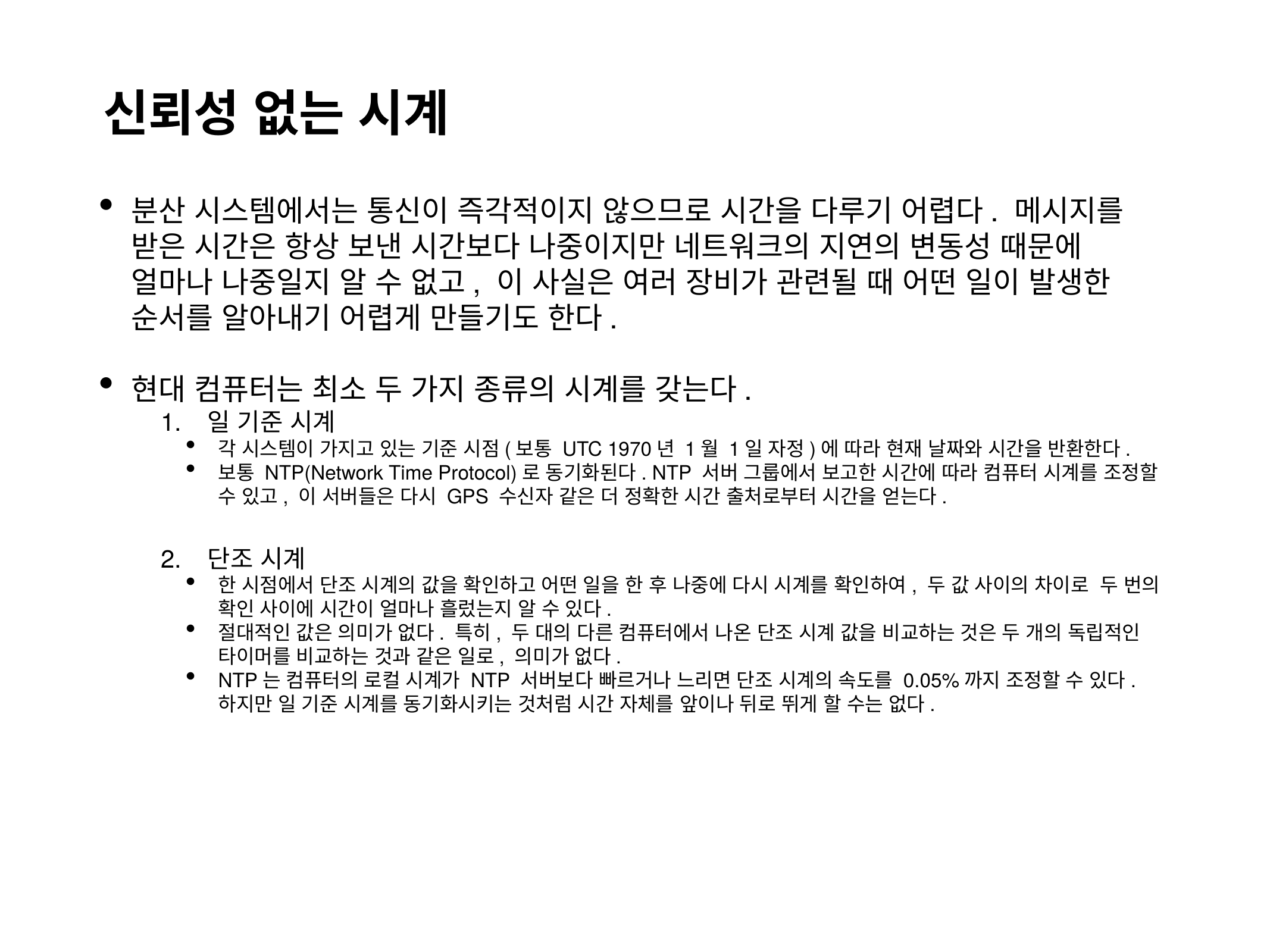

신뢰성 없는 시계
분산 시스템에서는 통신이 즉각적이지 않으므로 시간을 다루기 어렵다. 메시지를 받은 시간은 항상 보낸 시간보다 나중이지만 네트워크의 지연의 변동성 때문에 얼마나 나중일지 알 수 없고, 이 사실은 여러 장비가 관련될 때 어떤 일이 발생한 순서를 알아내기 어렵게 만들기도 한다.

현대 컴퓨터는 최소 두 가지 종류의 시계를 갖는다.
일 기준 시계
각 시스템이 가지고 있는 기준 시점(보통 UTC 1970년 1월 1일 자정)에 따라 현재 날짜와 시간을 반환한다.
보통 NTP(Network Time Protocol)로 동기화된다. NTP 서버 그룹에서 보고한 시간에 따라 컴퓨터 시계를 조정할 수 있고, 이 서버들은 다시 GPS 수신자 같은 더 정확한 시간 출처로부터 시간을 얻는다.

단조 시계
한 시점에서 단조 시계의 값을 확인하고 어떤 일을 한 후 나중에 다시 시계를 확인하여, 두 값 사이의 차이로  두 번의 확인 사이에 시간이 얼마나 흘렀는지 알 수 있다.
절대적인 값은 의미가 없다. 특히, 두 대의 다른 컴퓨터에서 나온 단조 시계 값을 비교하는 것은 두 개의 독립적인 타이머를 비교하는 것과 같은 일로, 의미가 없다.
NTP는 컴퓨터의 로컬 시계가 NTP 서버보다 빠르거나 느리면 단조 시계의 속도를 0.05%까지 조정할 수 있다. 하지만 일 기준 시계를 동기화시키는 것처럼 시간 자체를 앞이나 뒤로 뛰게 할 수는 없다.